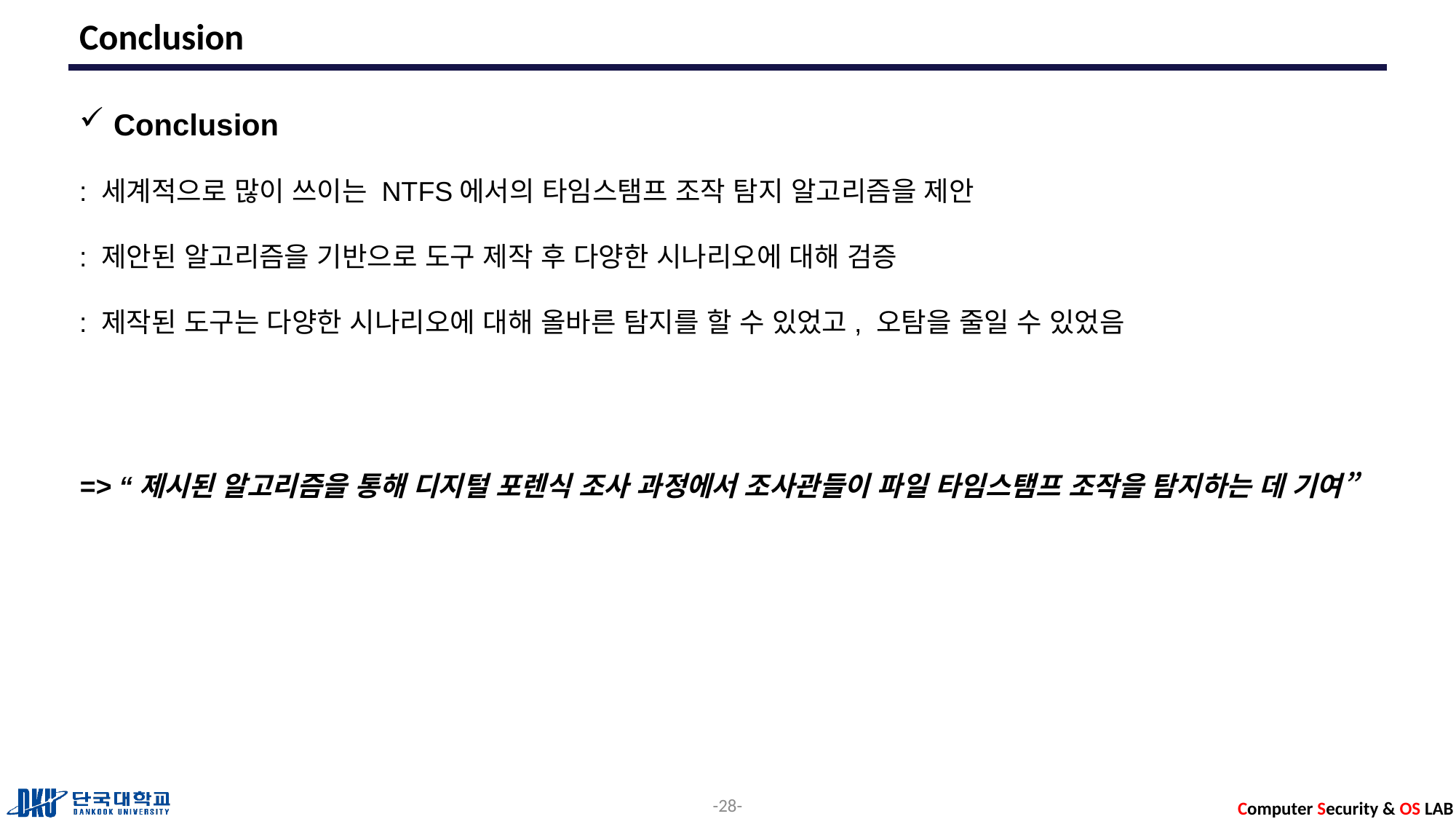

# Conclusion
Conclusion

: 세계적으로 많이 쓰이는 NTFS에서의 타임스탬프 조작 탐지 알고리즘을 제안

: 제안된 알고리즘을 기반으로 도구 제작 후 다양한 시나리오에 대해 검증

: 제작된 도구는 다양한 시나리오에 대해 올바른 탐지를 할 수 있었고, 오탐을 줄일 수 있었음

=> “제시된 알고리즘을 통해 디지털 포렌식 조사 과정에서 조사관들이 파일 타임스탬프 조작을 탐지하는 데 기여”
28